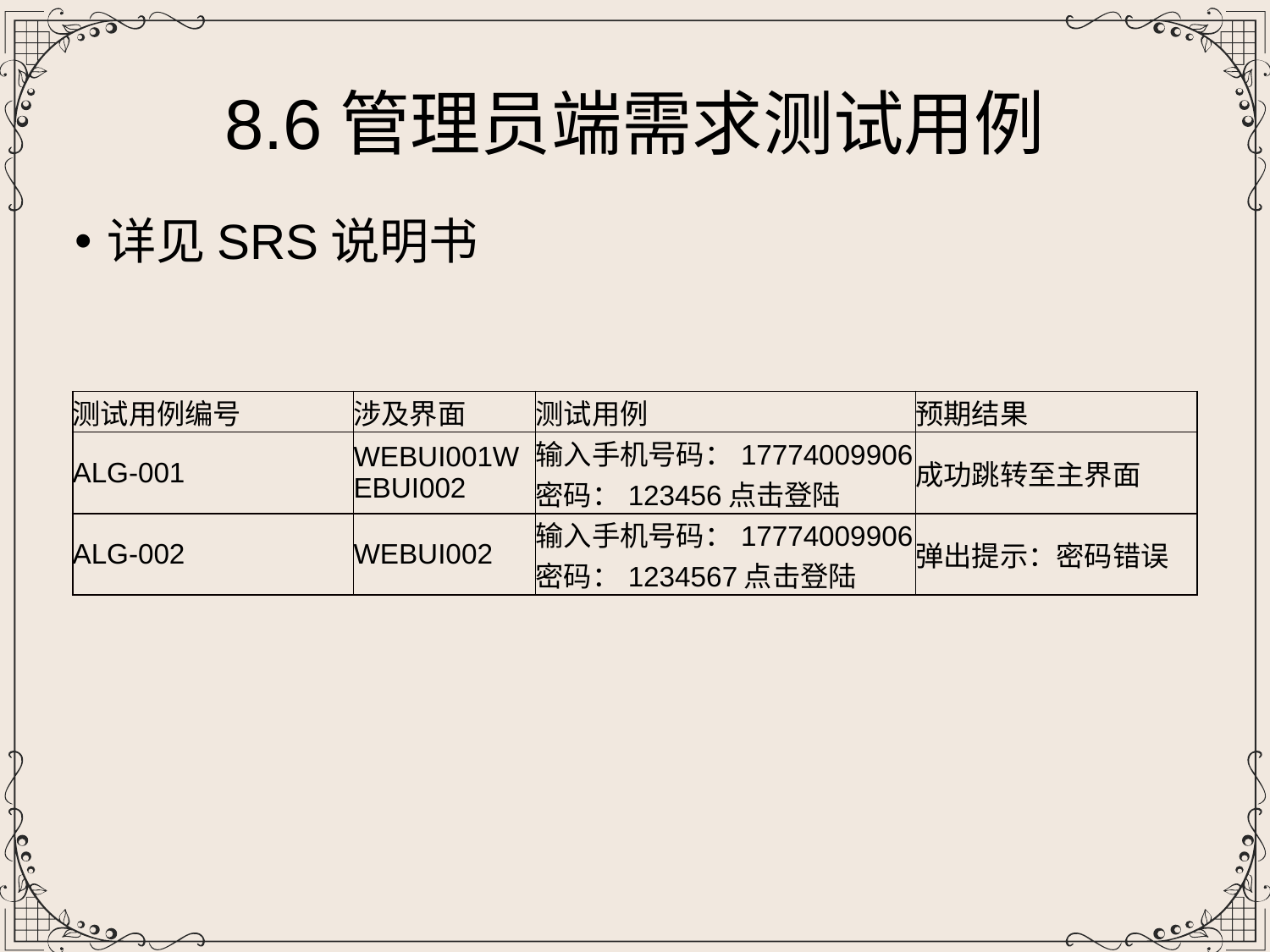

8.6管理员端需求测试用例
详见SRS说明书
| 测试用例编号 | 涉及界面 | 测试用例 | 预期结果 |
| --- | --- | --- | --- |
| ALG-001 | WEBUI001WEBUI002 | 输入手机号码：17774009906密码：123456点击登陆 | 成功跳转至主界面 |
| ALG-002 | WEBUI002 | 输入手机号码：17774009906密码：1234567点击登陆 | 弹出提示：密码错误 |